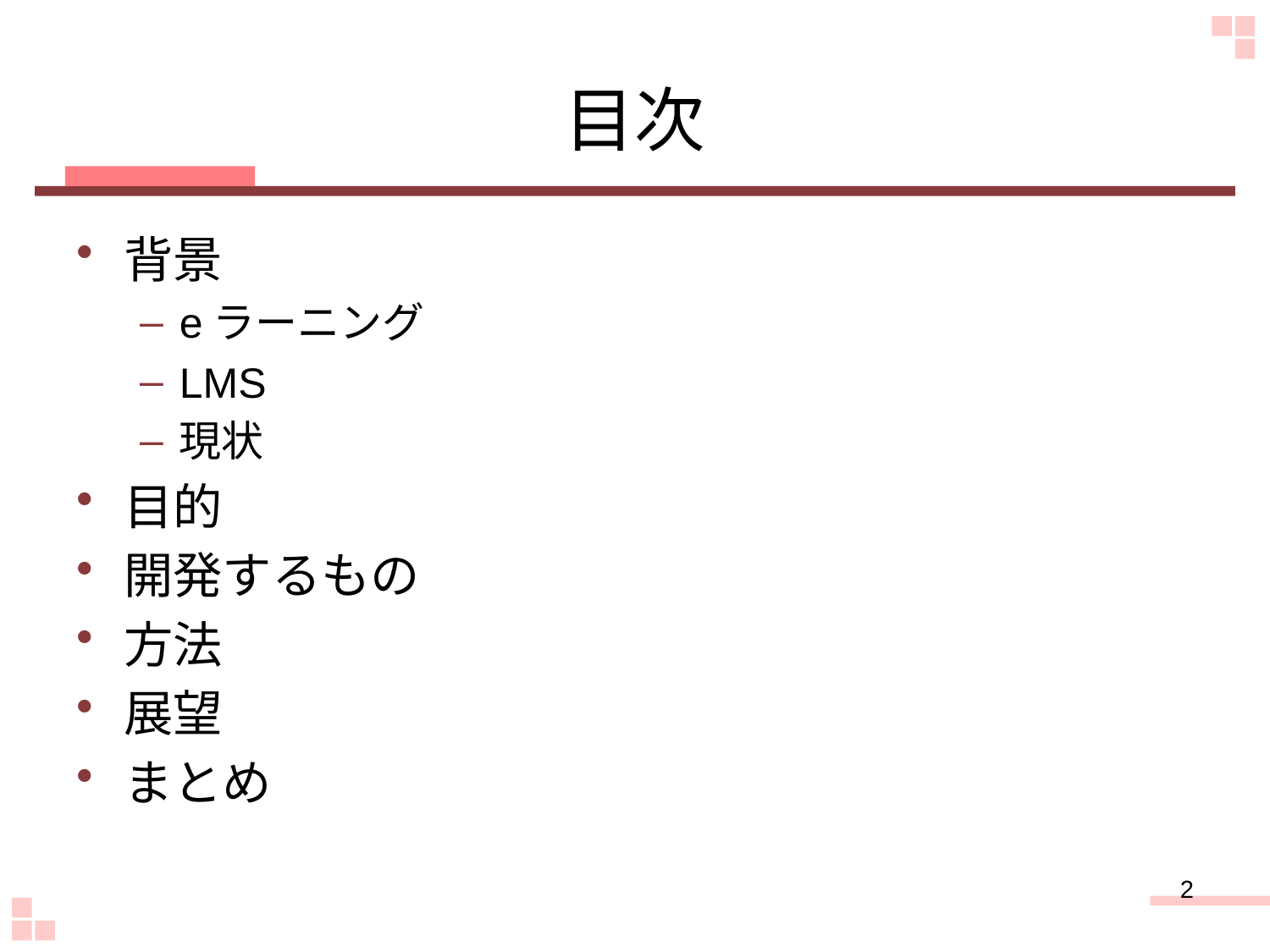

# 目次
背景
eラーニング
LMS
現状
目的
開発するもの
方法
展望
まとめ
2